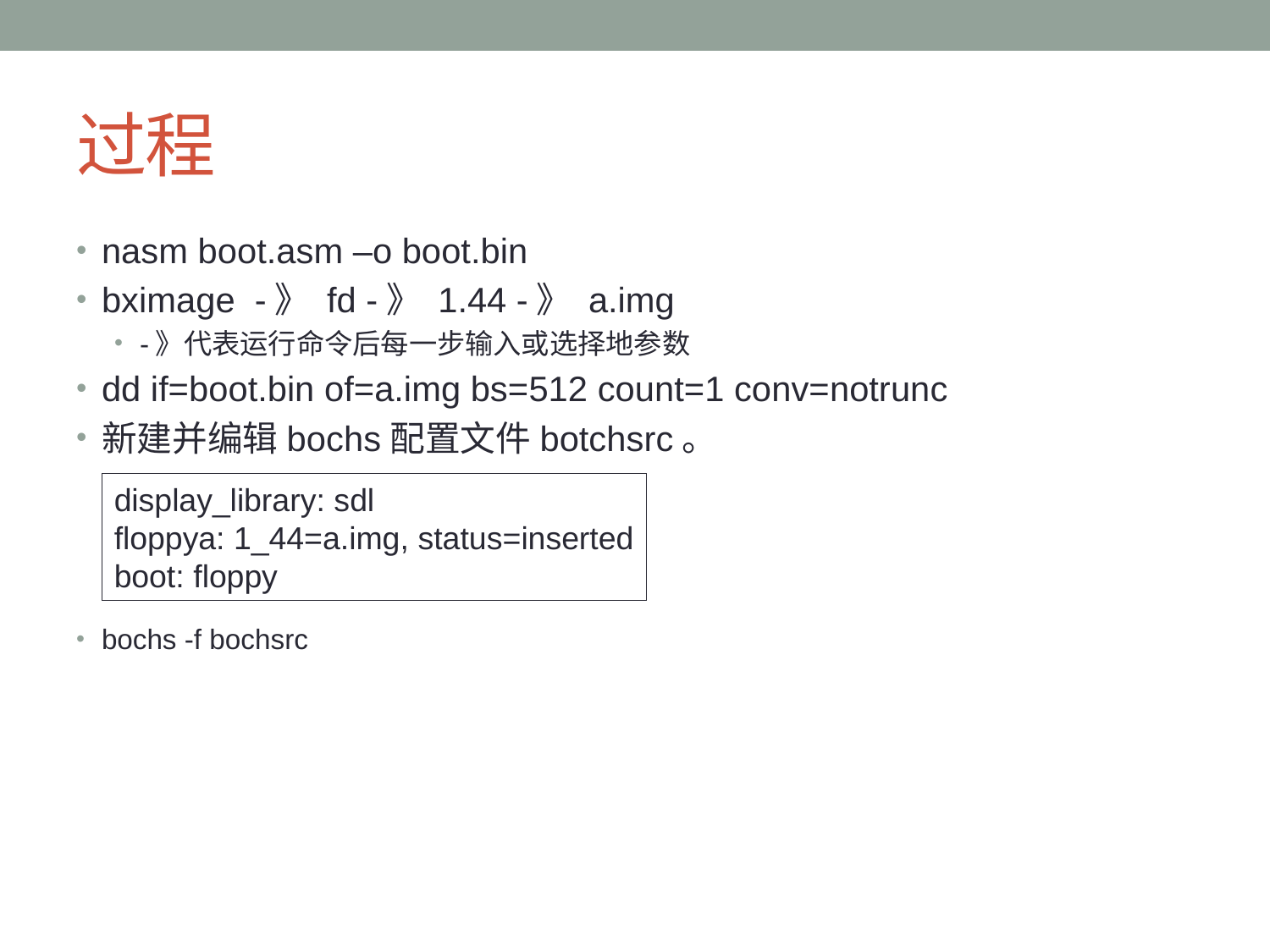

# 过程
nasm boot.asm –o boot.bin
bximage  -》 fd -》 1.44 -》 a.img
-》代表运行命令后每一步输入或选择地参数
dd if=boot.bin of=a.img bs=512 count=1 conv=notrunc
新建并编辑bochs配置文件botchsrc。

bochs -f bochsrc
display_library: sdl
floppya: 1_44=a.img, status=inserted
boot: floppy